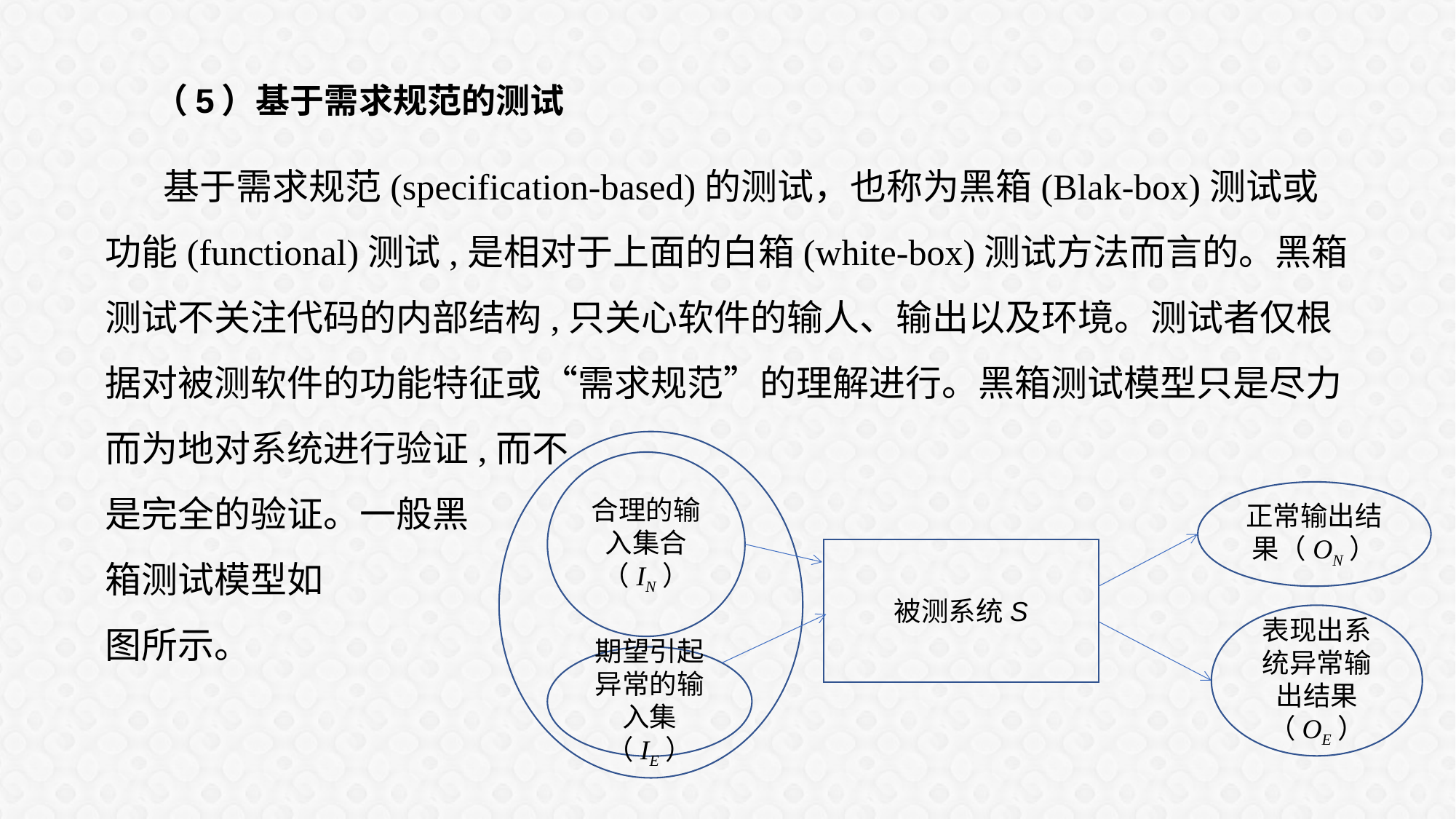

# （5）基于需求规范的测试
      基于需求规范(specification-based)的测试，也称为黑箱(Blak-box)测试或功能(functional)测试,是相对于上面的白箱(white-box)测试方法而言的。黑箱测试不关注代码的内部结构,只关心软件的输人、输出以及环境。测试者仅根据对被测软件的功能特征或“需求规范”的理解进行。黑箱测试模型只是尽力而为地对系统进行验证,而不
是完全的验证。一般黑
箱测试模型如
图所示。

合理的输入集合（IN）
正常输出结果（ON）
被测系统S
表现出系统异常输出结果（OE）
期望引起异常的输入集（IE）